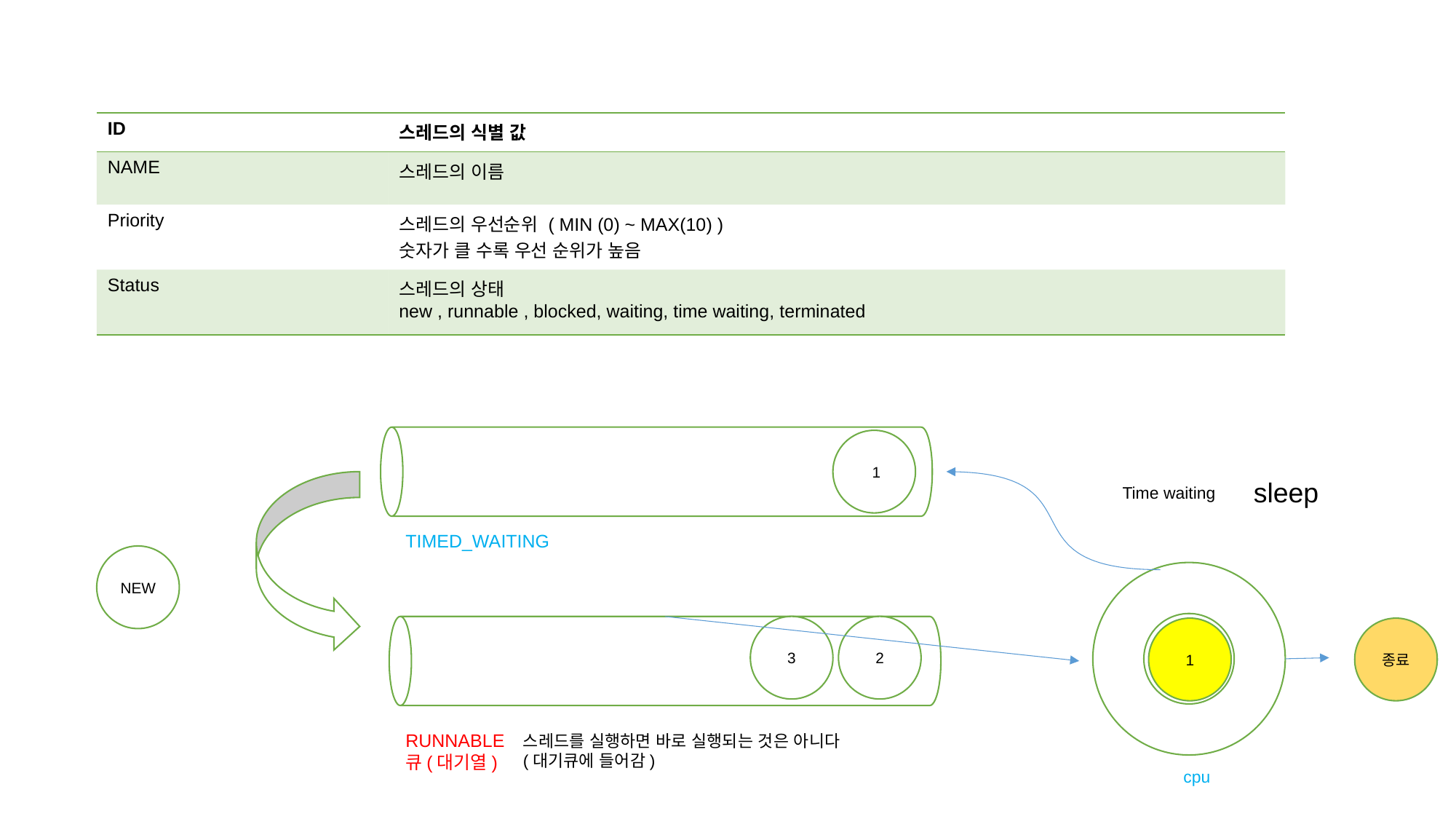

| ID | 스레드의 식별 값 |
| --- | --- |
| NAME | 스레드의 이름 |
| Priority | 스레드의 우선순위 ( MIN (0) ~ MAX(10) ) 숫자가 클 수록 우선 순위가 높음 |
| Status | 스레드의 상태 new , runnable , blocked, waiting, time waiting, terminated |

 1
sleep

Time waiting
TIMED_WAITING
NEW

3
2
1
종료
RUNNABLE
큐(대기열)
스레드를 실행하면 바로 실행되는 것은 아니다
(대기큐에 들어감)
cpu